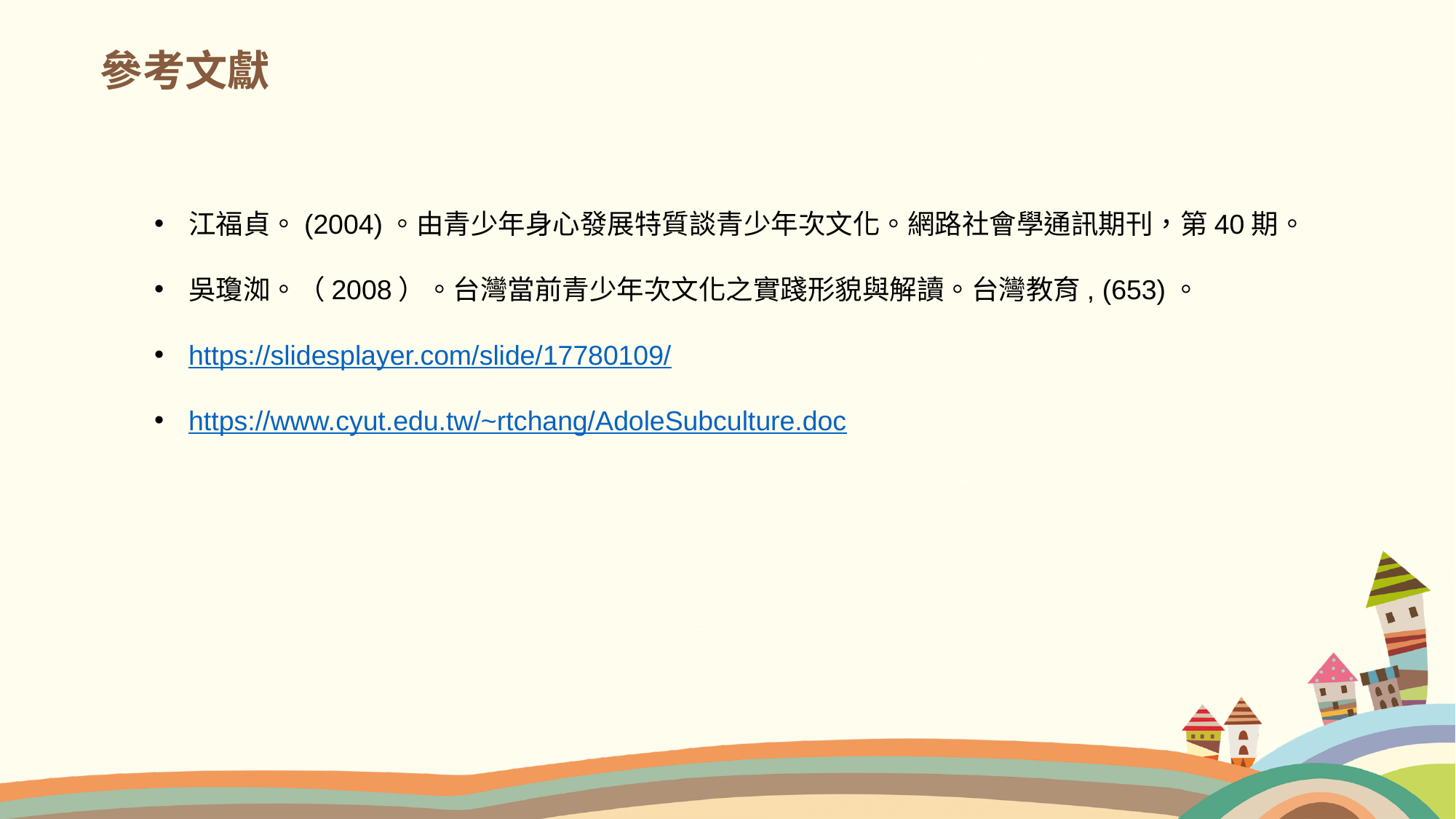

參考文獻
江福貞。(2004)。由青少年身心發展特質談青少年次文化。網路社會學通訊期刊，第40期。
吳瓊洳。（2008）。台灣當前青少年次文化之實踐形貌與解讀。台灣教育, (653)。
https://slidesplayer.com/slide/17780109/
https://www.cyut.edu.tw/~rtchang/AdoleSubculture.doc